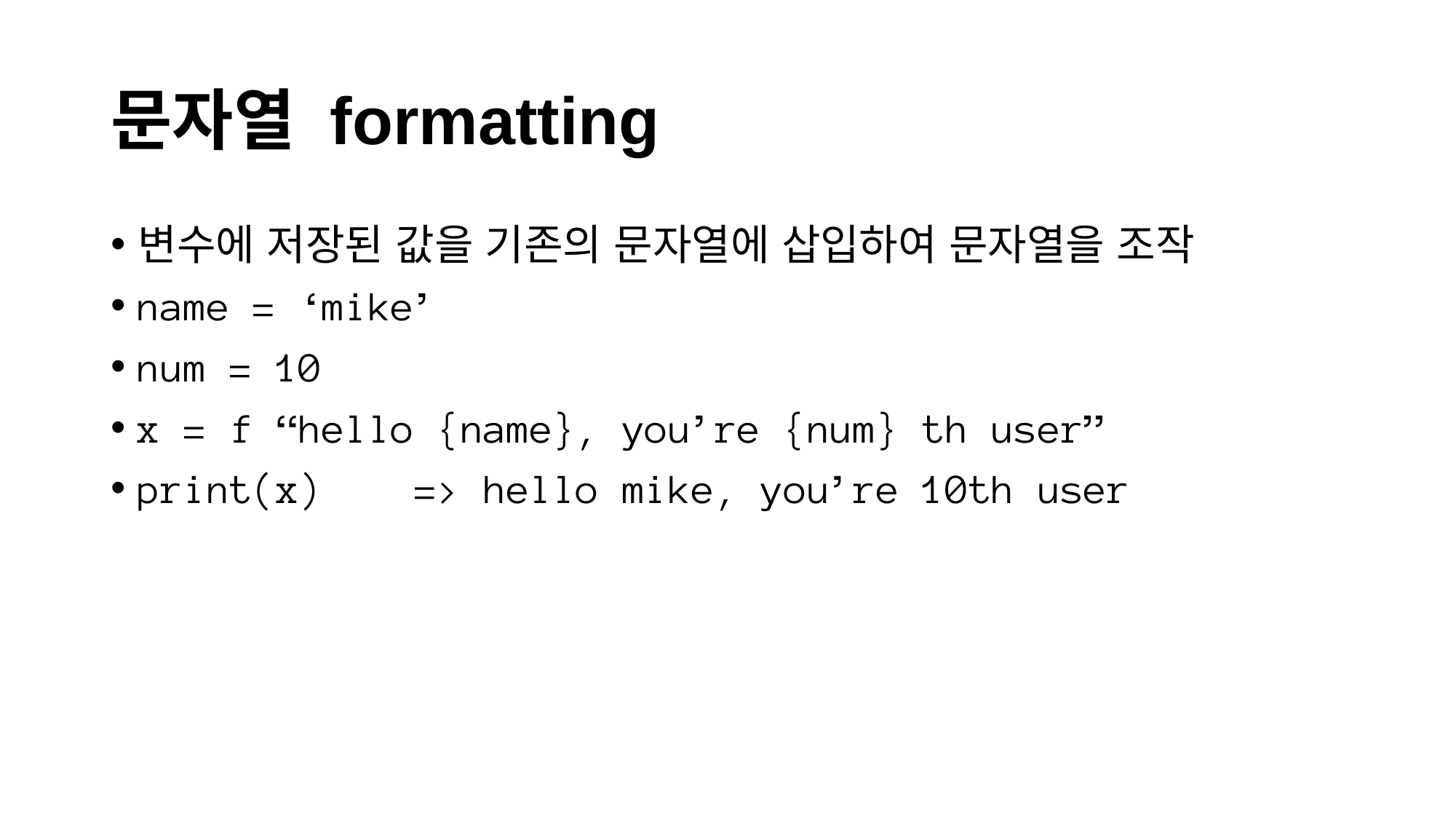

# 문자열 formatting
변수에 저장된 값을 기존의 문자열에 삽입하여 문자열을 조작
name = ‘mike’
num = 10
x = f “hello {name}, you’re {num} th user”
print(x)    => hello mike, you’re 10th user